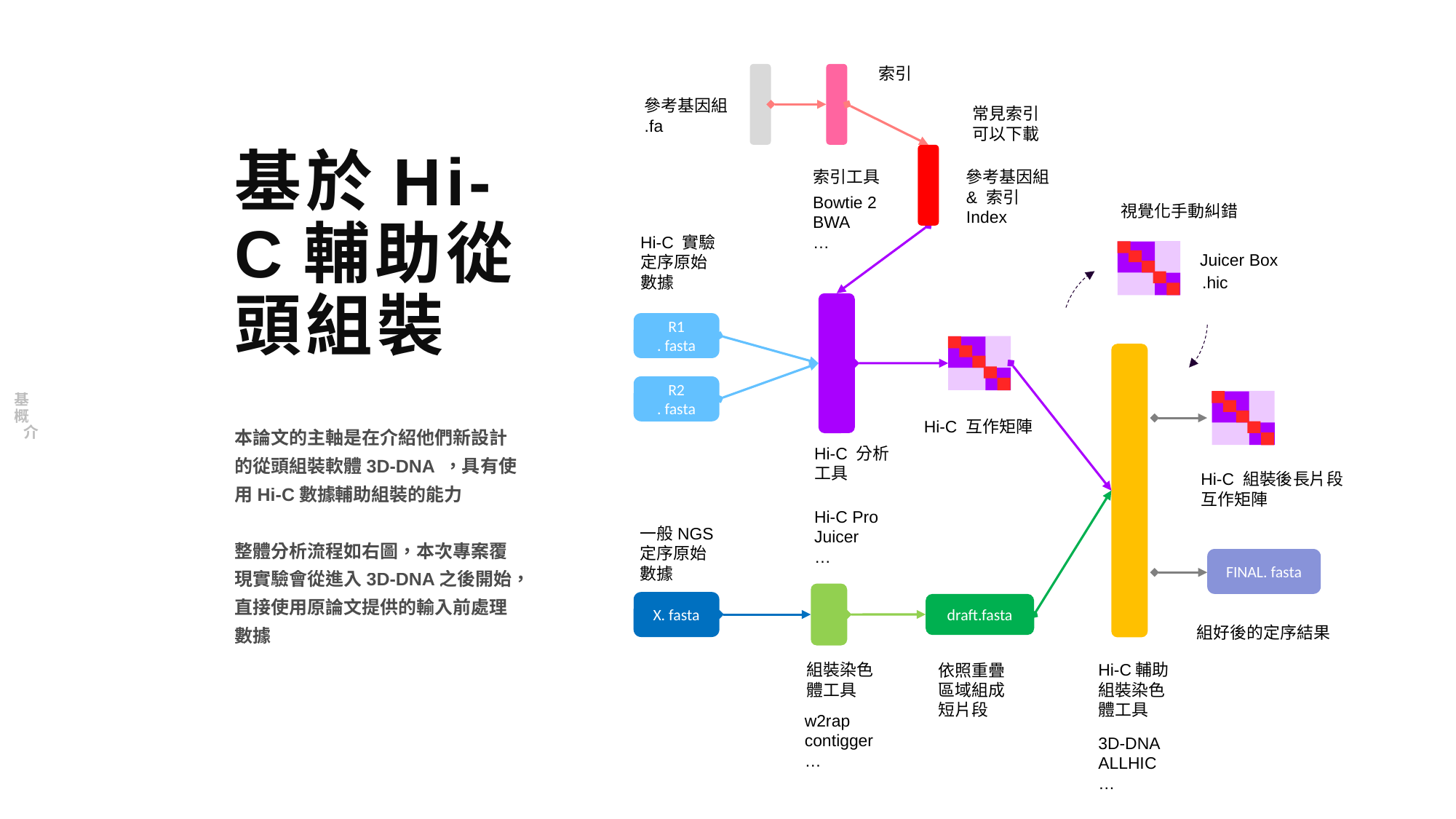

索引

參考基因組
.fa
常見索引
可以下載
基本概念介紹
# 基於Hi-C輔助從頭組裝

索引工具
參考基因組& 索引 Index
Bowtie 2
BWA
…
視覺化手動糾錯
Hi-C 實驗定序原始數據

Juicer Box

.hic

R1
. fasta

R2
. fasta

Hi-C 互作矩陣
本論文的主軸是在介紹他們新設計的從頭組裝軟體3D-DNA ，具有使用Hi-C數據輔助組裝的能力

整體分析流程如右圖，本次專案覆現實驗會從進入3D-DNA之後開始，
直接使用原論文提供的輸入前處理數據
Hi-C 分析工具
Hi-C 組裝後長片段互作矩陣
Hi-C Pro
Juicer
…
一般NGS定序原始數據
FINAL. fasta

X. fasta
draft.fasta
組好後的定序結果
Hi-C輔助組裝染色體工具
組裝染色體工具
依照重疊區域組成短片段
w2rap contigger…
3D-DNA
ALLHIC
…